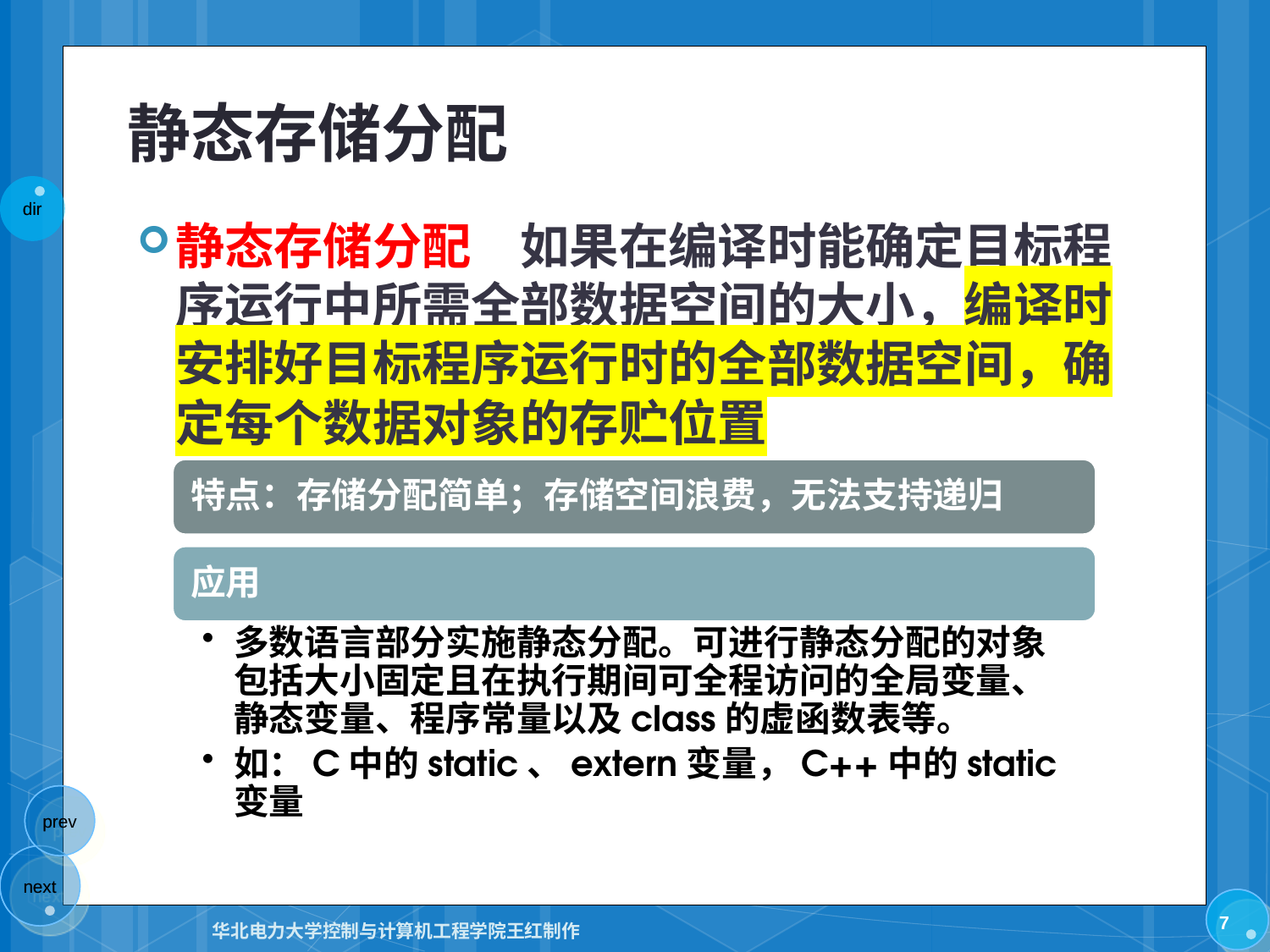

# 静态存储分配
静态存储分配　如果在编译时能确定目标程序运行中所需全部数据空间的大小，编译时安排好目标程序运行时的全部数据空间，确定每个数据对象的存贮位置

特点：存储分配简单；存储空间浪费，无法支持递归
应用
多数语言部分实施静态分配。可进行静态分配的对象包括大小固定且在执行期间可全程访问的全局变量、静态变量、程序常量以及class的虚函数表等。
如：C中的static、extern变量，C++中的static变量
7
华北电力大学控制与计算机工程学院王红制作